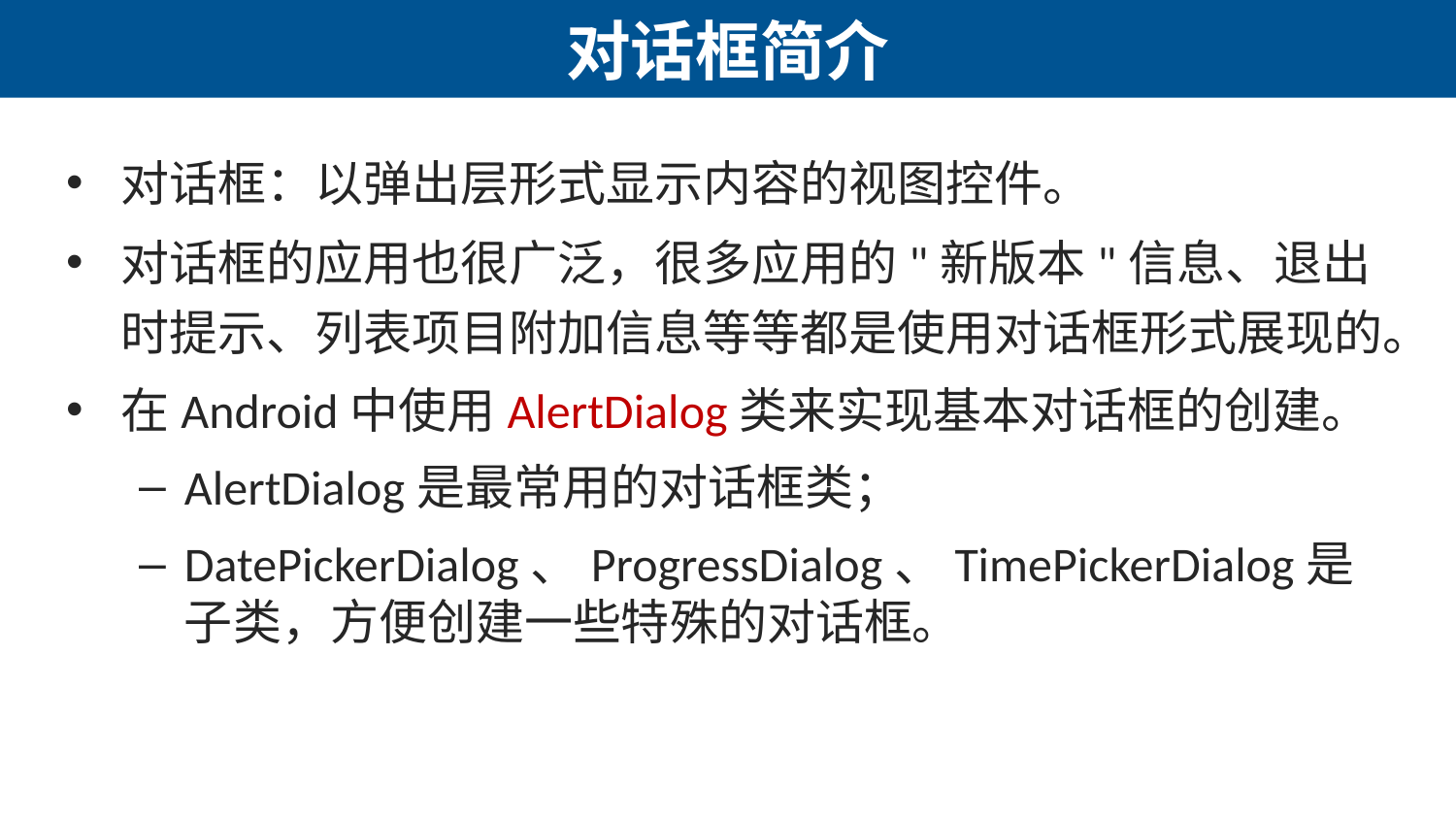

# 对话框简介

对话框：以弹出层形式显示内容的视图控件。
对话框的应用也很广泛，很多应用的"新版本"信息、退出时提示、列表项目附加信息等等都是使用对话框形式展现的。
在Android中使用AlertDialog类来实现基本对话框的创建。
AlertDialog是最常用的对话框类；
DatePickerDialog、ProgressDialog、TimePickerDialog是子类，方便创建一些特殊的对话框。